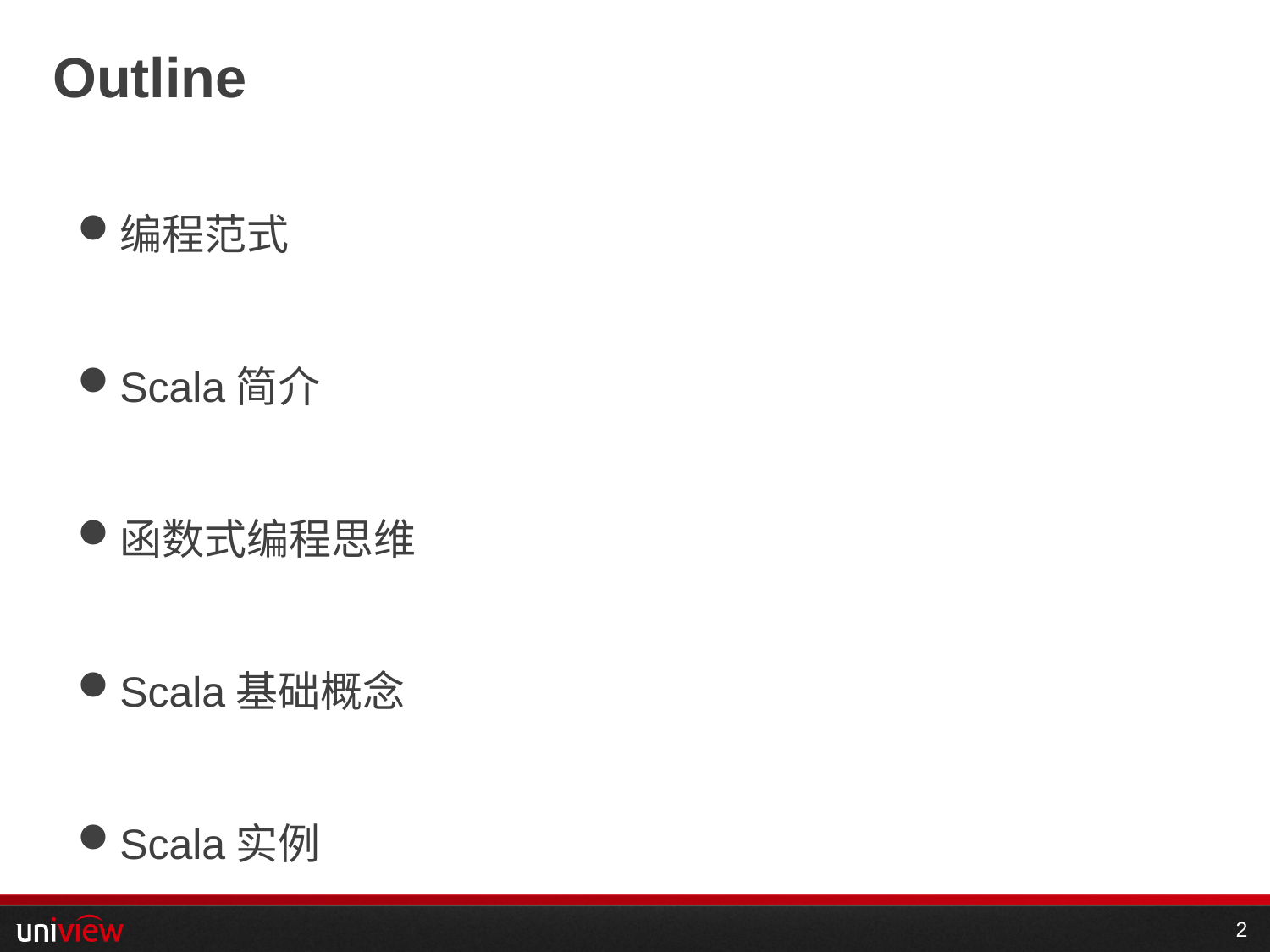

# Outline
编程范式

Scala简介

函数式编程思维

Scala基础概念

Scala实例